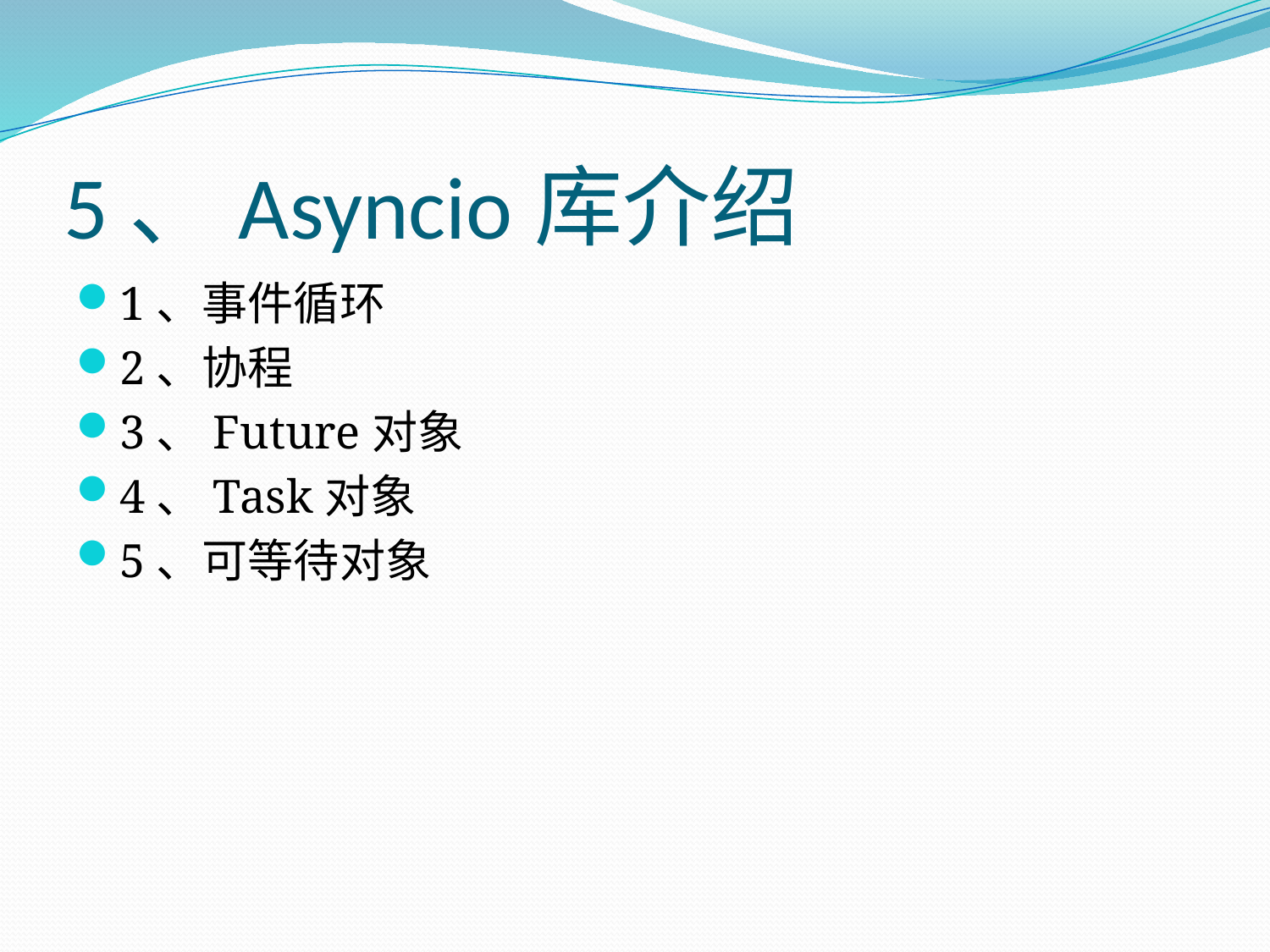

# 5、Asyncio库介绍
1、事件循环
2、协程
3、Future对象
4、Task对象
5、可等待对象